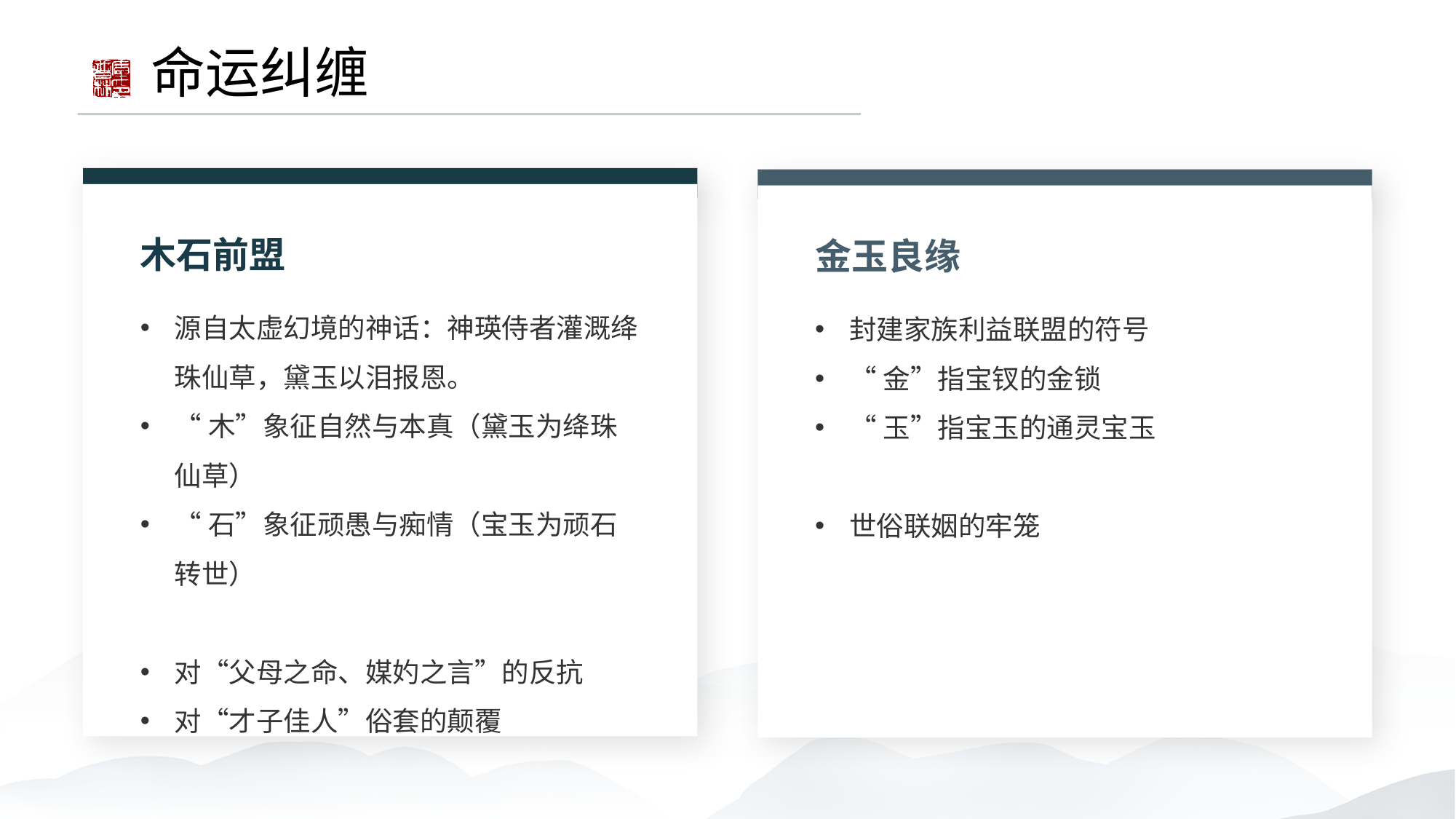

# 命运纠缠

木石前盟
金玉良缘
源自太虚幻境的神话：神瑛侍者灌溉绛珠仙草，黛玉以泪报恩。
“木”象征自然与本真（黛玉为绛珠仙草）
“石”象征顽愚与痴情（宝玉为顽石转世）

对“父母之命、媒妁之言”的反抗
对“才子佳人”俗套的颠覆
封建家族利益联盟的符号
“金”指宝钗的金锁
“玉”指宝玉的通灵宝玉

世俗联姻的牢笼